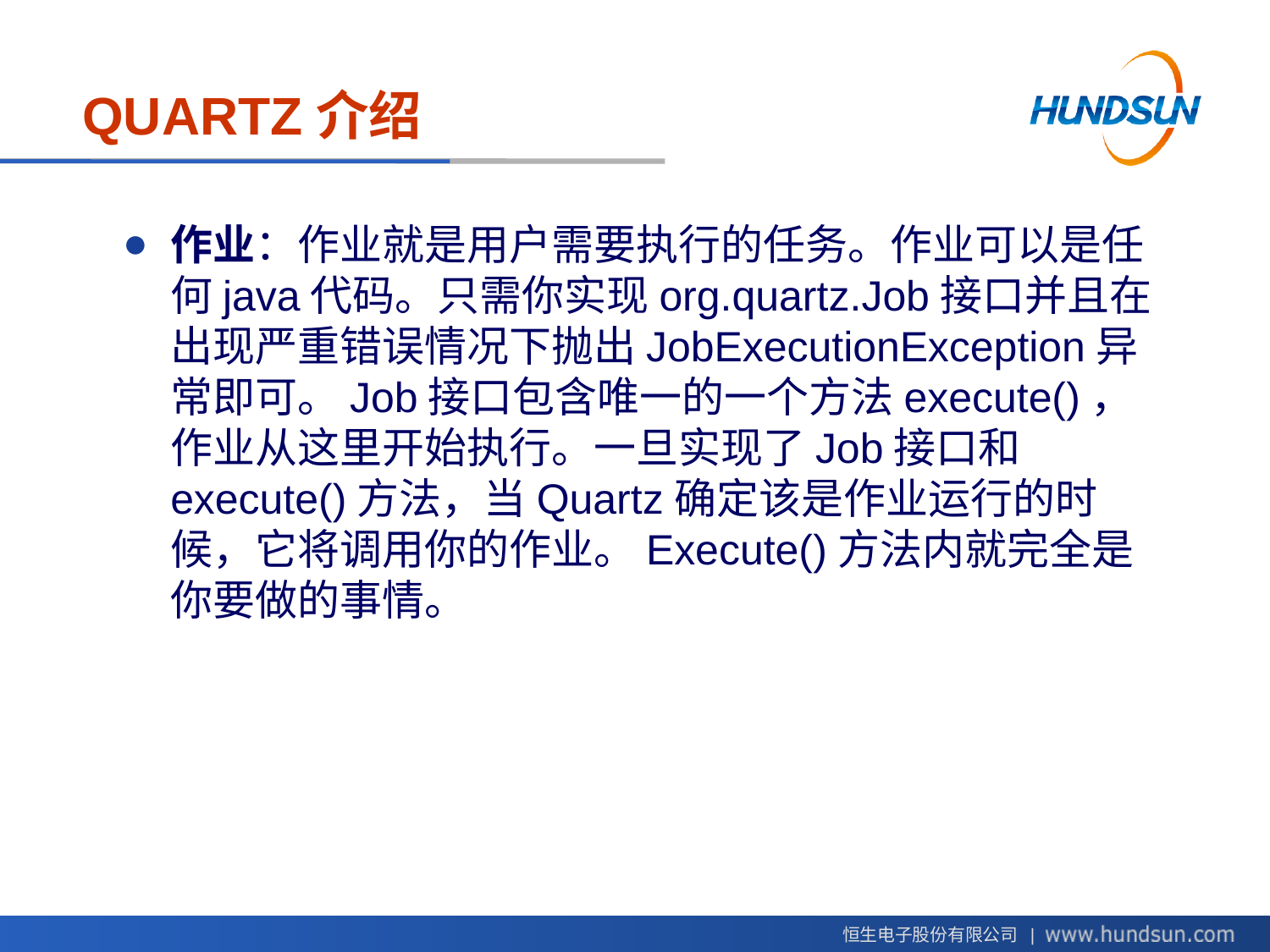

# QUARTZ介绍
作业：作业就是用户需要执行的任务。作业可以是任何java代码。只需你实现org.quartz.Job接口并且在出现严重错误情况下抛出JobExecutionException异常即可。Job接口包含唯一的一个方法execute()，作业从这里开始执行。一旦实现了Job接口和execute()方法，当Quartz确定该是作业运行的时候，它将调用你的作业。Execute()方法内就完全是你要做的事情。